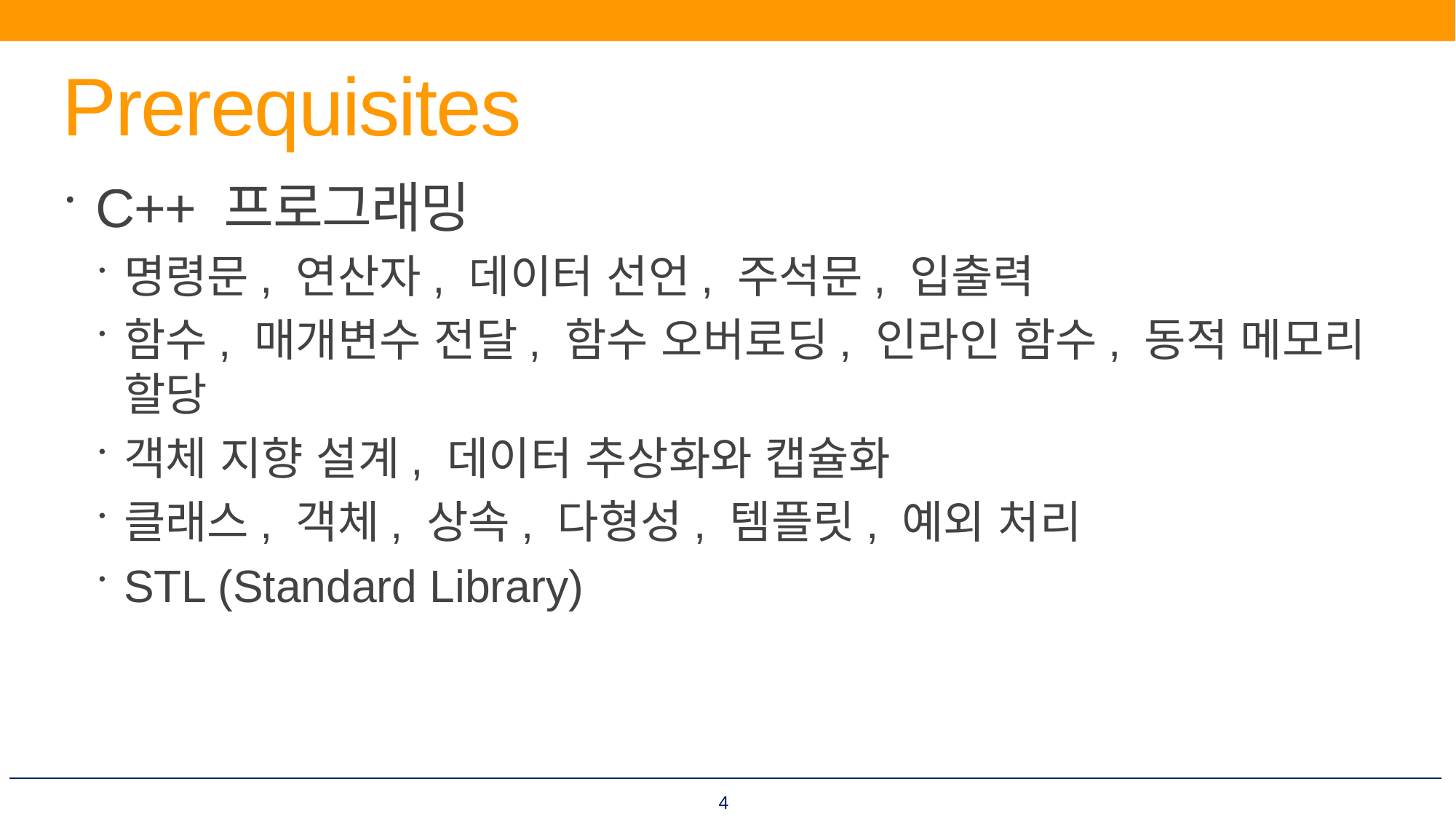

# Prerequisites
C++ 프로그래밍
명령문, 연산자, 데이터 선언, 주석문, 입출력
함수, 매개변수 전달, 함수 오버로딩, 인라인 함수, 동적 메모리 할당
객체 지향 설계, 데이터 추상화와 캡슐화
클래스, 객체, 상속, 다형성, 템플릿, 예외 처리
STL (Standard Library)
4